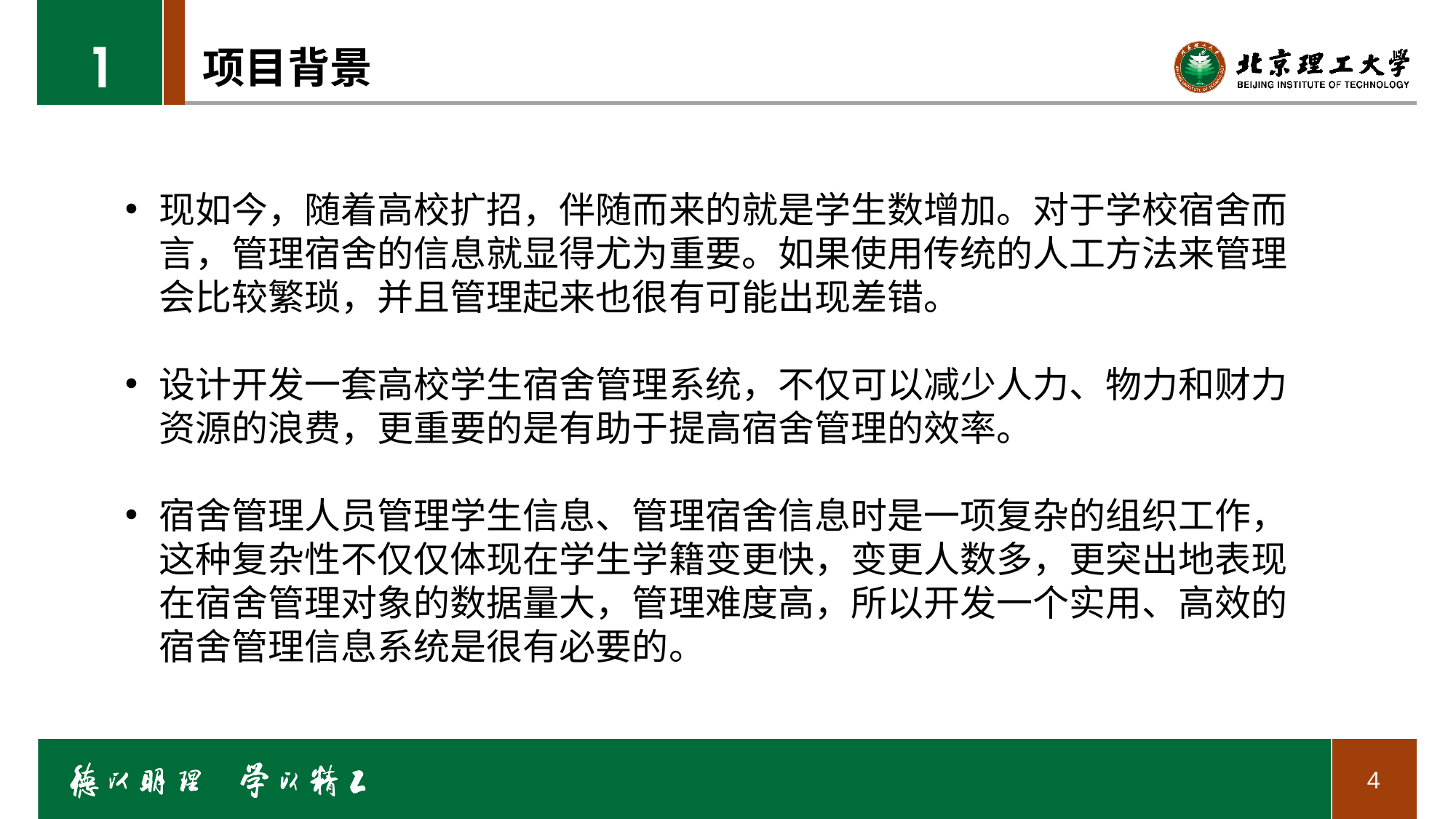

1
# 项目背景
现如今，随着高校扩招，伴随而来的就是学生数增加。对于学校宿舍而言，管理宿舍的信息就显得尤为重要。如果使用传统的人工方法来管理会比较繁琐，并且管理起来也很有可能出现差错。

设计开发一套高校学生宿舍管理系统，不仅可以减少人力、物力和财力资源的浪费，更重要的是有助于提高宿舍管理的效率。

宿舍管理人员管理学生信息、管理宿舍信息时是一项复杂的组织工作，这种复杂性不仅仅体现在学生学籍变更快，变更人数多，更突出地表现在宿舍管理对象的数据量大，管理难度高，所以开发一个实用、高效的宿舍管理信息系统是很有必要的。